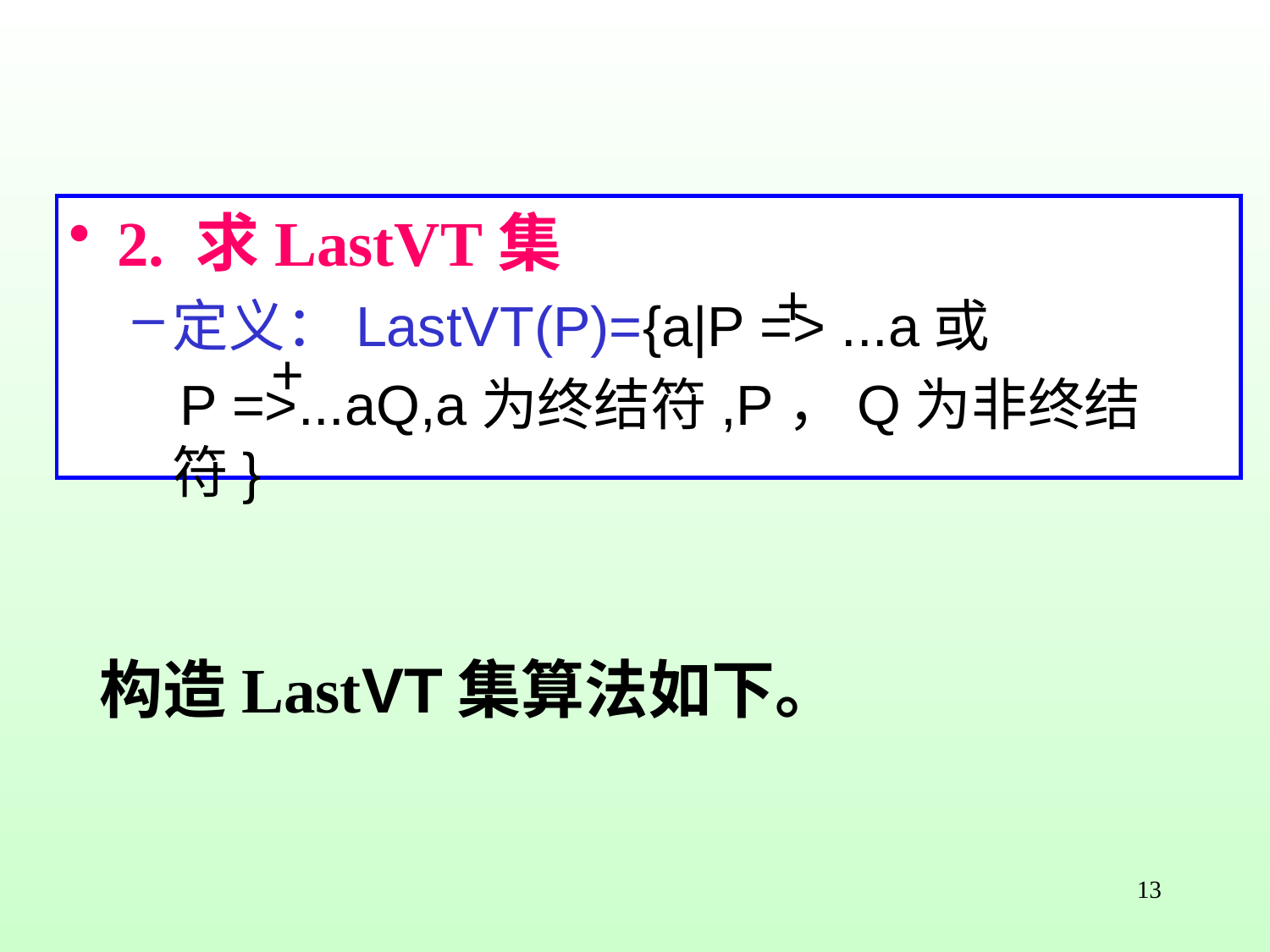

2. 求LastVT集
定义：LastVT(P)={a|P => ...a或
   P =>...aQ,a为终结符,P，Q为非终结符}
+
+
构造LastVT集算法如下。
13